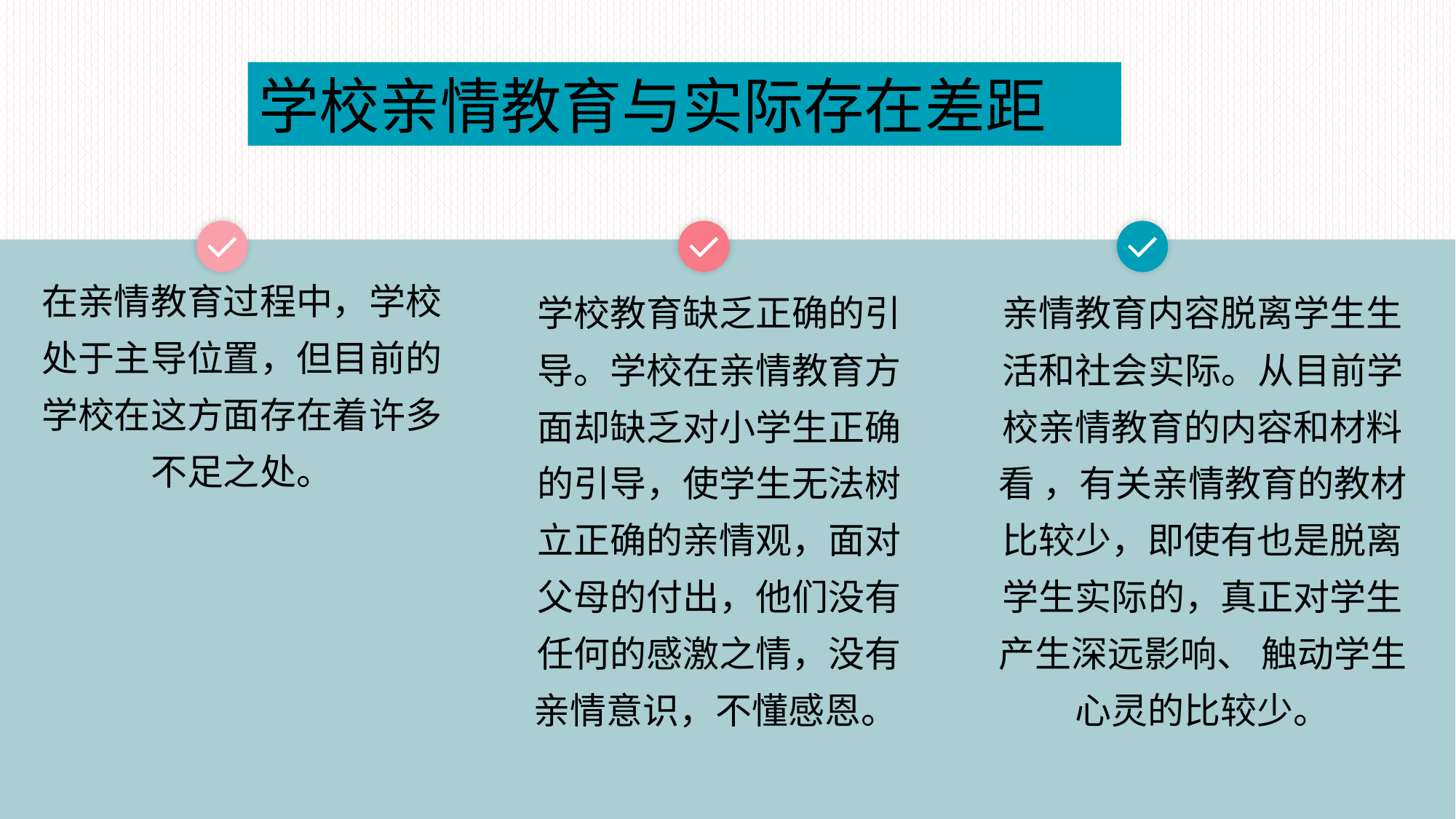

学校亲情教育与实际存在差距

在亲情教育过程中，学校处于主导位置，但目前的学校在这方面存在着许多不足之处。
学校教育缺乏正确的引导。学校在亲情教育方面却缺乏对小学生正确的引导，使学生无法树立正确的亲情观，面对父母的付出，他们没有任何的感激之情，没有亲情意识，不懂感恩。
亲情教育内容脱离学生生活和社会实际。从目前学校亲情教育的内容和材料看 ，有关亲情教育的教材比较少，即使有也是脱离学生实际的，真正对学生产生深远影响、 触动学生心灵的比较少。